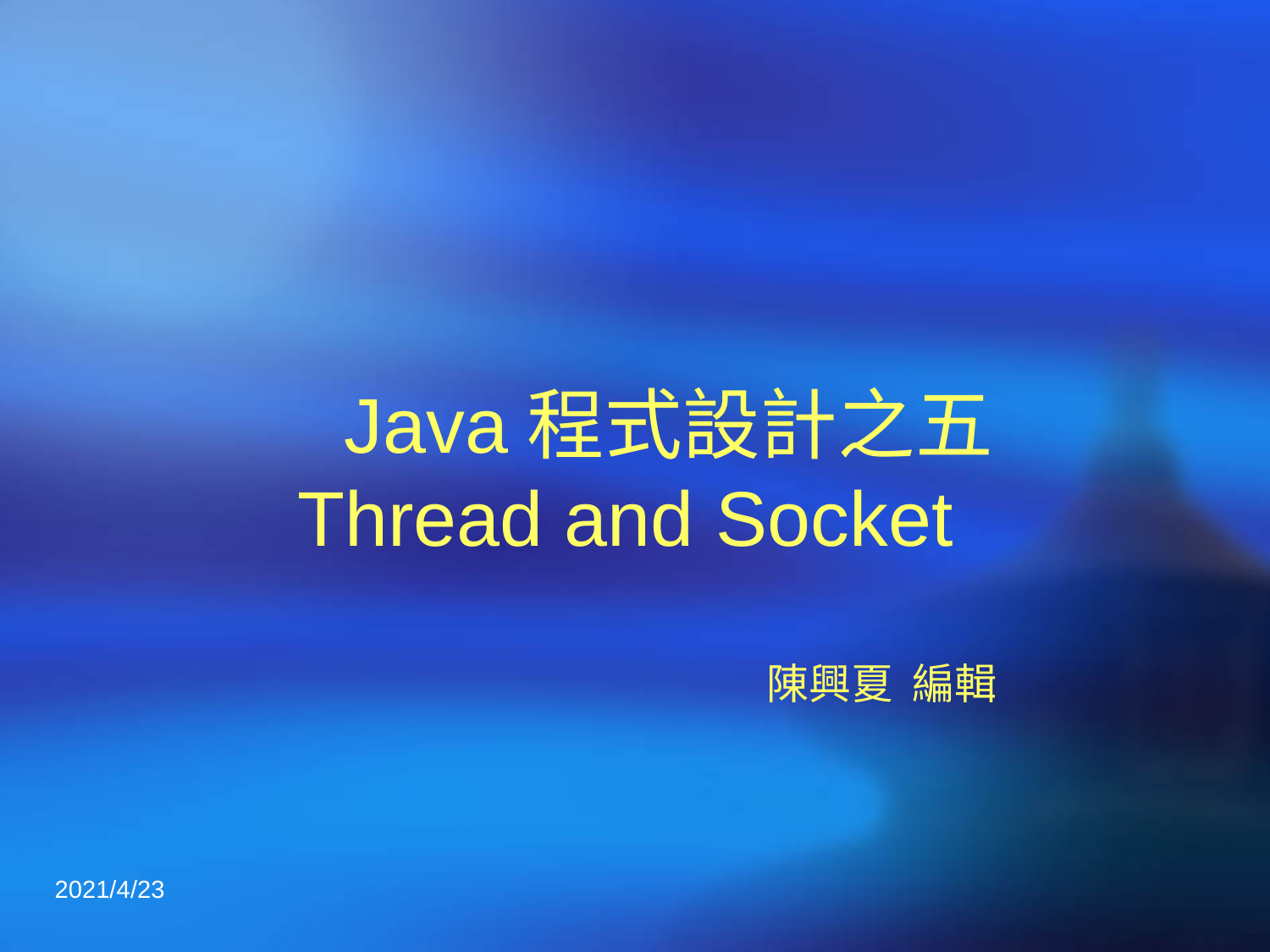

Java程式設計之五
Thread and Socket
陳興夏  編輯

2021/4/23